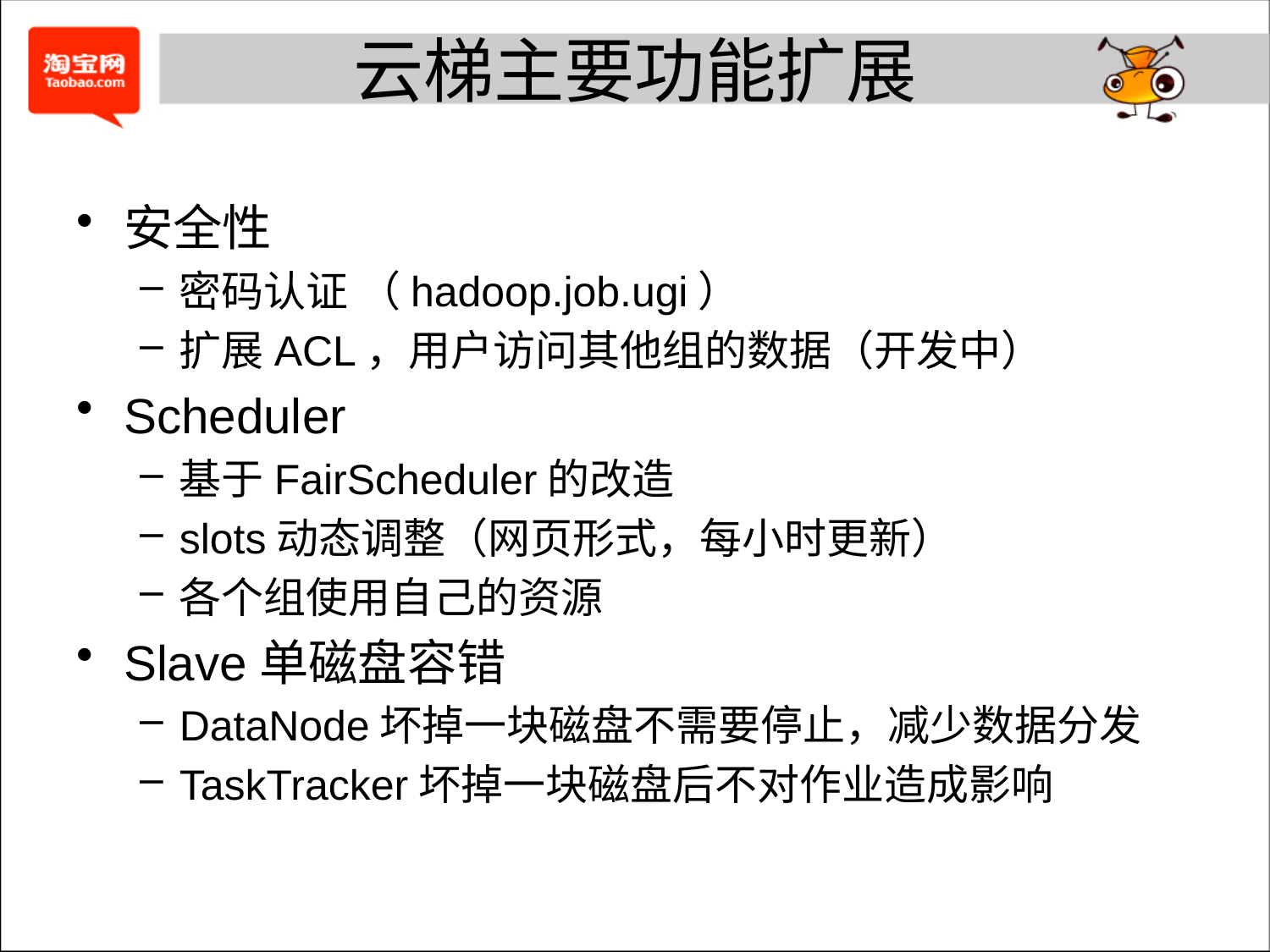

# 云梯主要功能扩展
安全性
密码认证 （hadoop.job.ugi）
扩展ACL，用户访问其他组的数据（开发中）
Scheduler
基于FairScheduler的改造
slots动态调整（网页形式，每小时更新）
各个组使用自己的资源
Slave单磁盘容错
DataNode坏掉一块磁盘不需要停止，减少数据分发
TaskTracker坏掉一块磁盘后不对作业造成影响